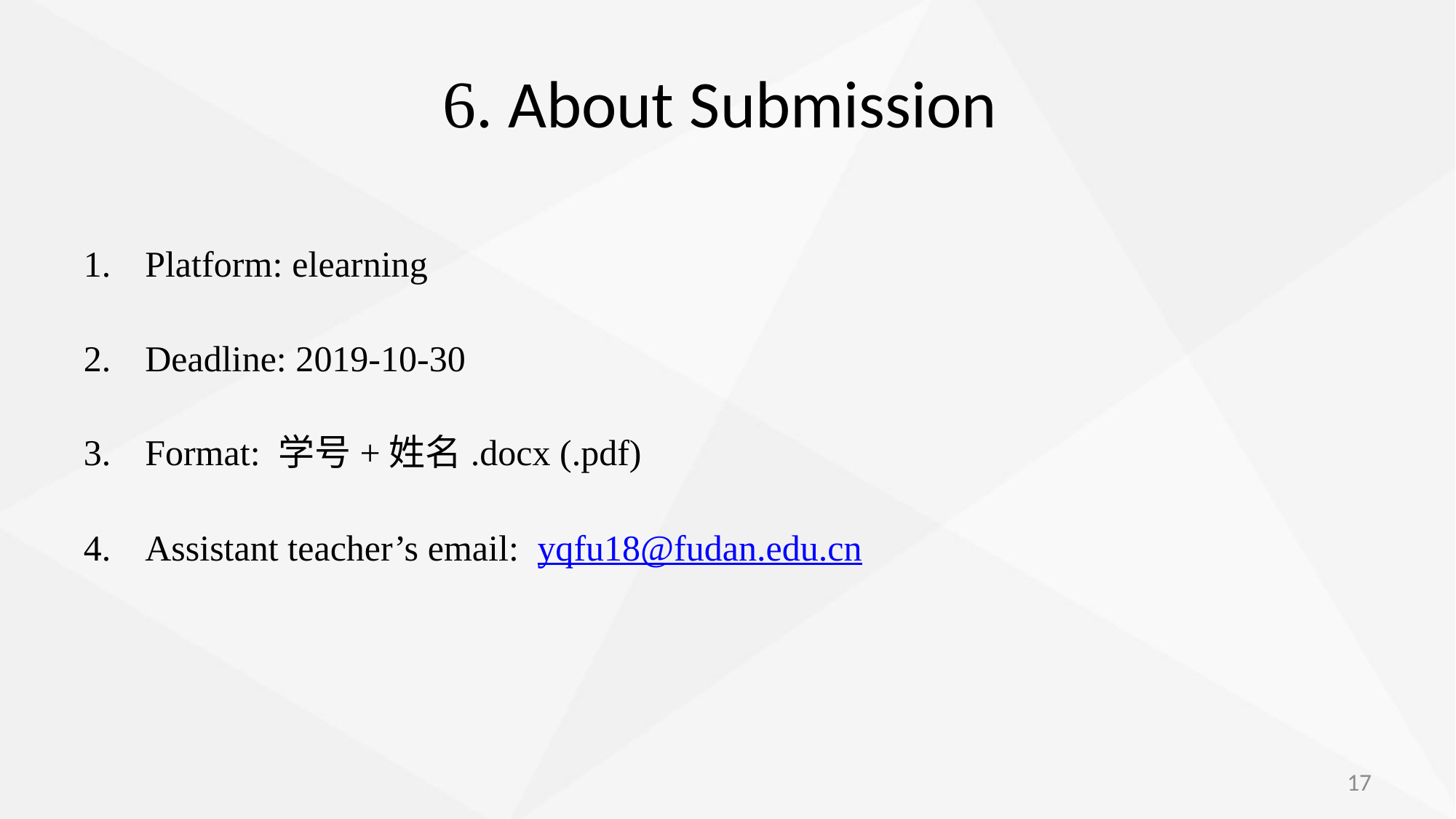

# 6. About Submission
Platform: elearning
Deadline: 2019-10-30
Format: 学号+姓名.docx (.pdf)
Assistant teacher’s email:  yqfu18@fudan.edu.cn

17